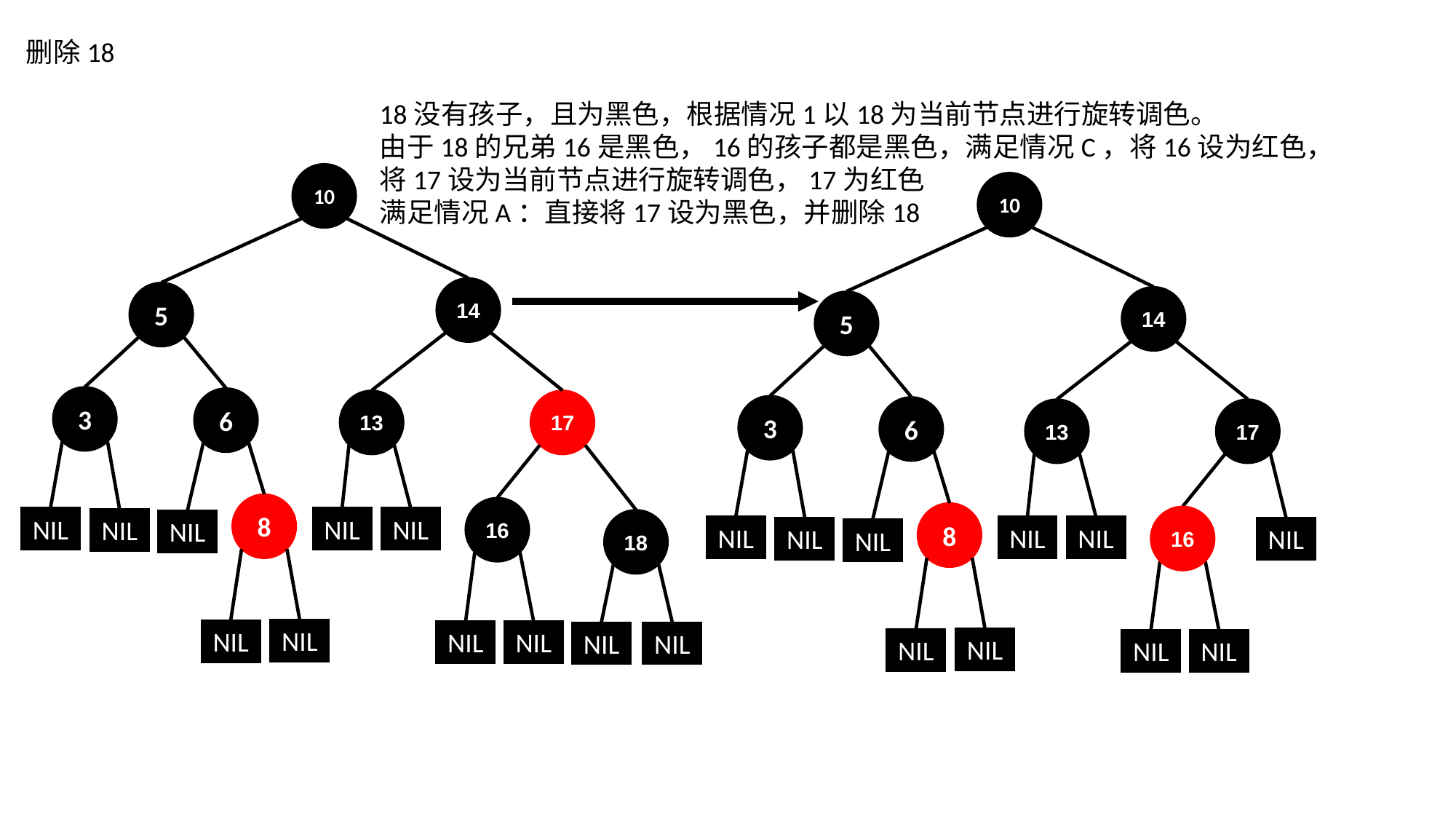

删除18
18没有孩子，且为黑色，根据情况1以18为当前节点进行旋转调色。
由于18的兄弟16是黑色，16的孩子都是黑色，满足情况C，将16设为红色，
将17设为当前节点进行旋转调色，17为红色
满足情况A：直接将17设为黑色，并删除18
10
10
14
5
14
5
3
6
13
17
3
6
13
17
8
16
8
16
NIL
NIL
NIL
NIL
18
NIL
NIL
NIL
NIL
NIL
NIL
NIL
NIL
NIL
NIL
NIL
NIL
NIL
NIL
NIL
NIL
NIL